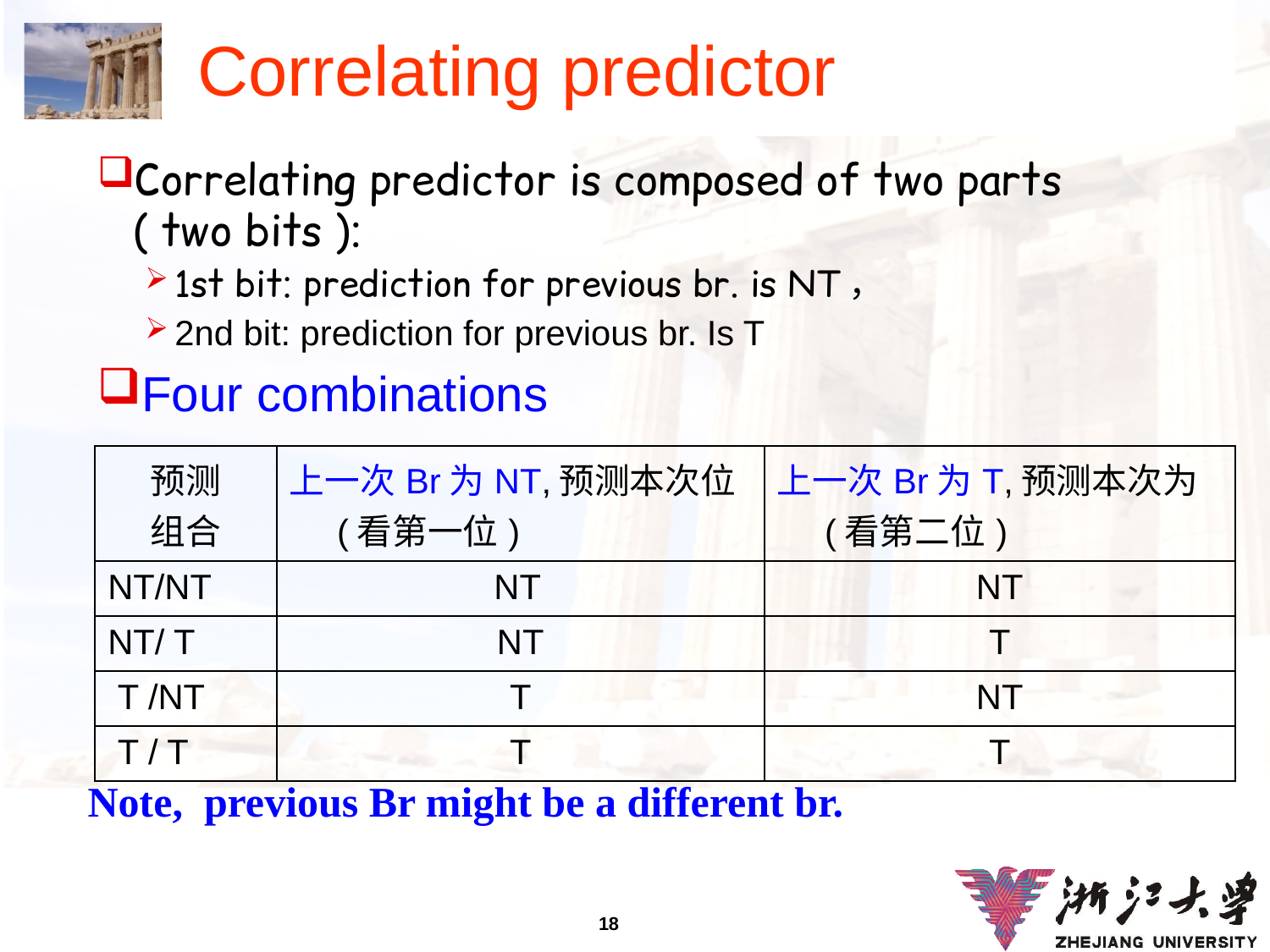

# Correlating predictor
Correlating predictor is composed of two parts ( two bits ):
1st bit: prediction for previous br. is NT，
2nd bit: prediction for previous br. Is T
Four combinations
| 预测 组合 | 上一次Br为NT,预测本次位(看第一位) | 上一次Br为T,预测本次为(看第二位) |
| --- | --- | --- |
| NT/NT | NT | NT |
| NT/ T | NT | T |
| T /NT | T | NT |
| T / T | T | T |
Note,  previous Br might be a different br.